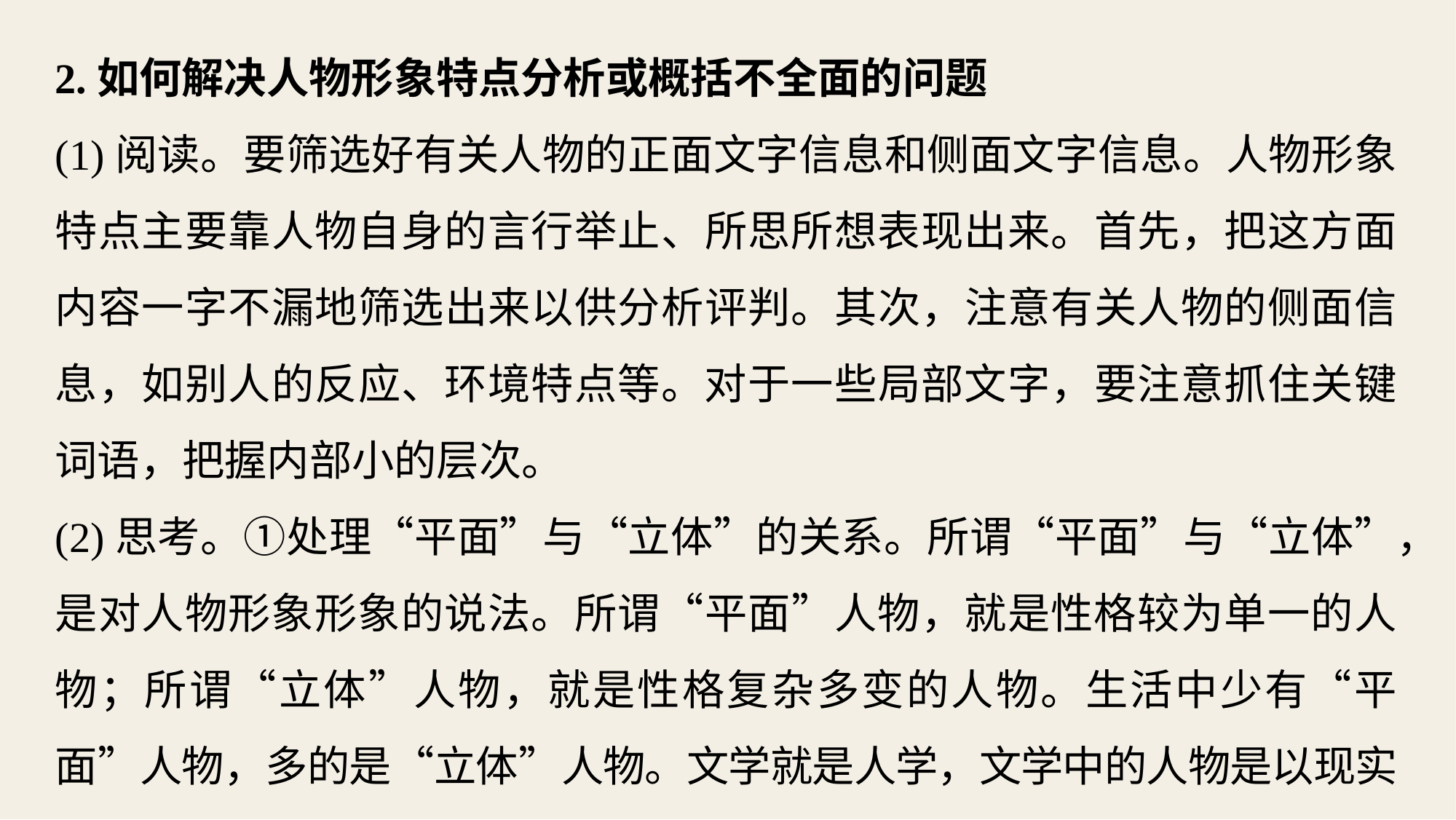

2.如何解决人物形象特点分析或概括不全面的问题
(1)阅读。要筛选好有关人物的正面文字信息和侧面文字信息。人物形象特点主要靠人物自身的言行举止、所思所想表现出来。首先，把这方面内容一字不漏地筛选出来以供分析评判。其次，注意有关人物的侧面信息，如别人的反应、环境特点等。对于一些局部文字，要注意抓住关键词语，把握内部小的层次。
(2)思考。①处理“平面”与“立体”的关系。所谓“平面”与“立体”，是对人物形象形象的说法。所谓“平面”人物，就是性格较为单一的人物；所谓“立体”人物，就是性格复杂多变的人物。生活中少有“平面”人物，多的是“立体”人物。文学就是人学，文学中的人物是以现实人物